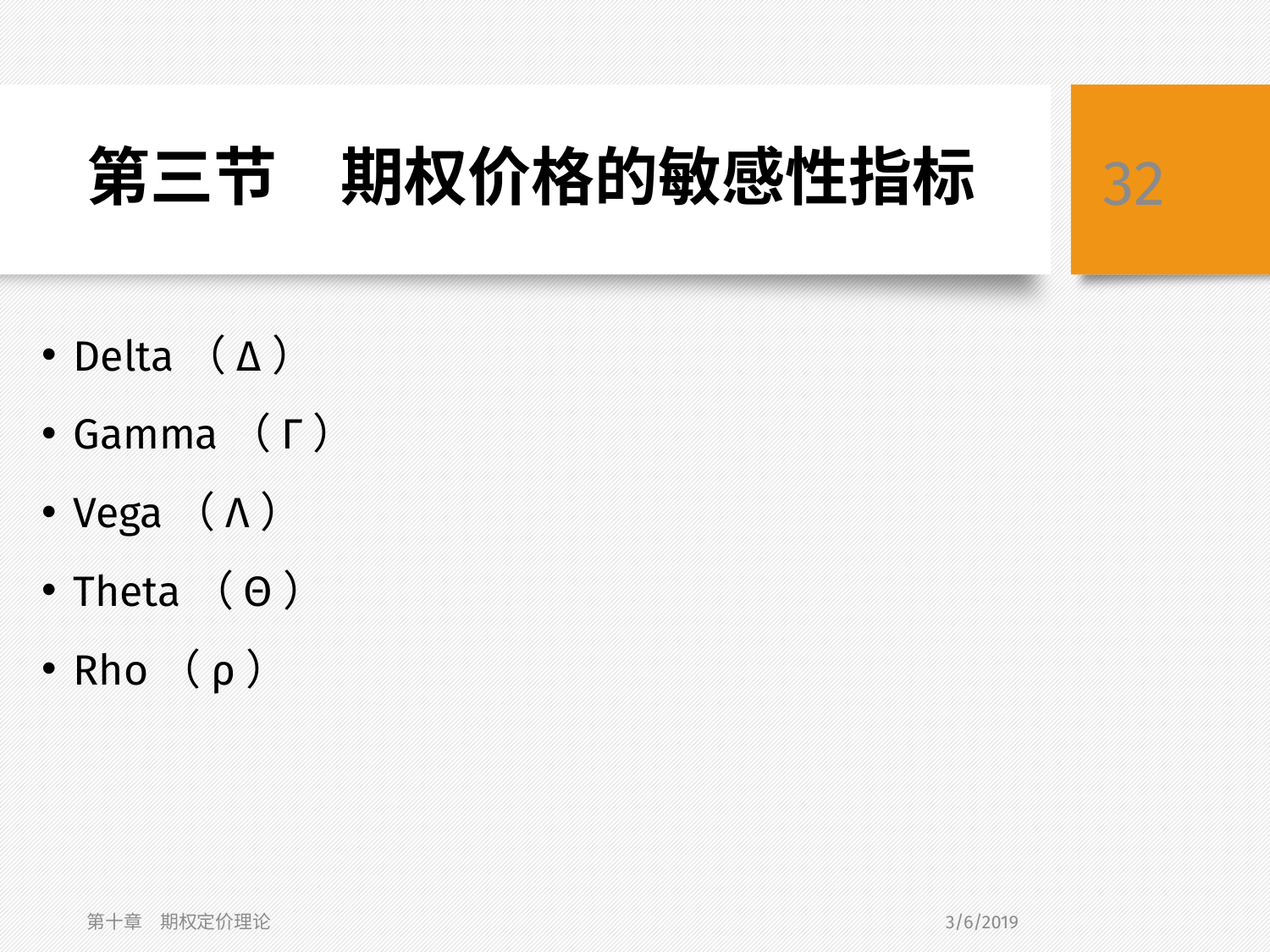

# 第三节　期权价格的敏感性指标
32
Delta（Δ）
Gamma（Г）
Vega（Λ）
Theta（Θ）
Rho（ρ）

3/6/2019
第十章　期权定价理论